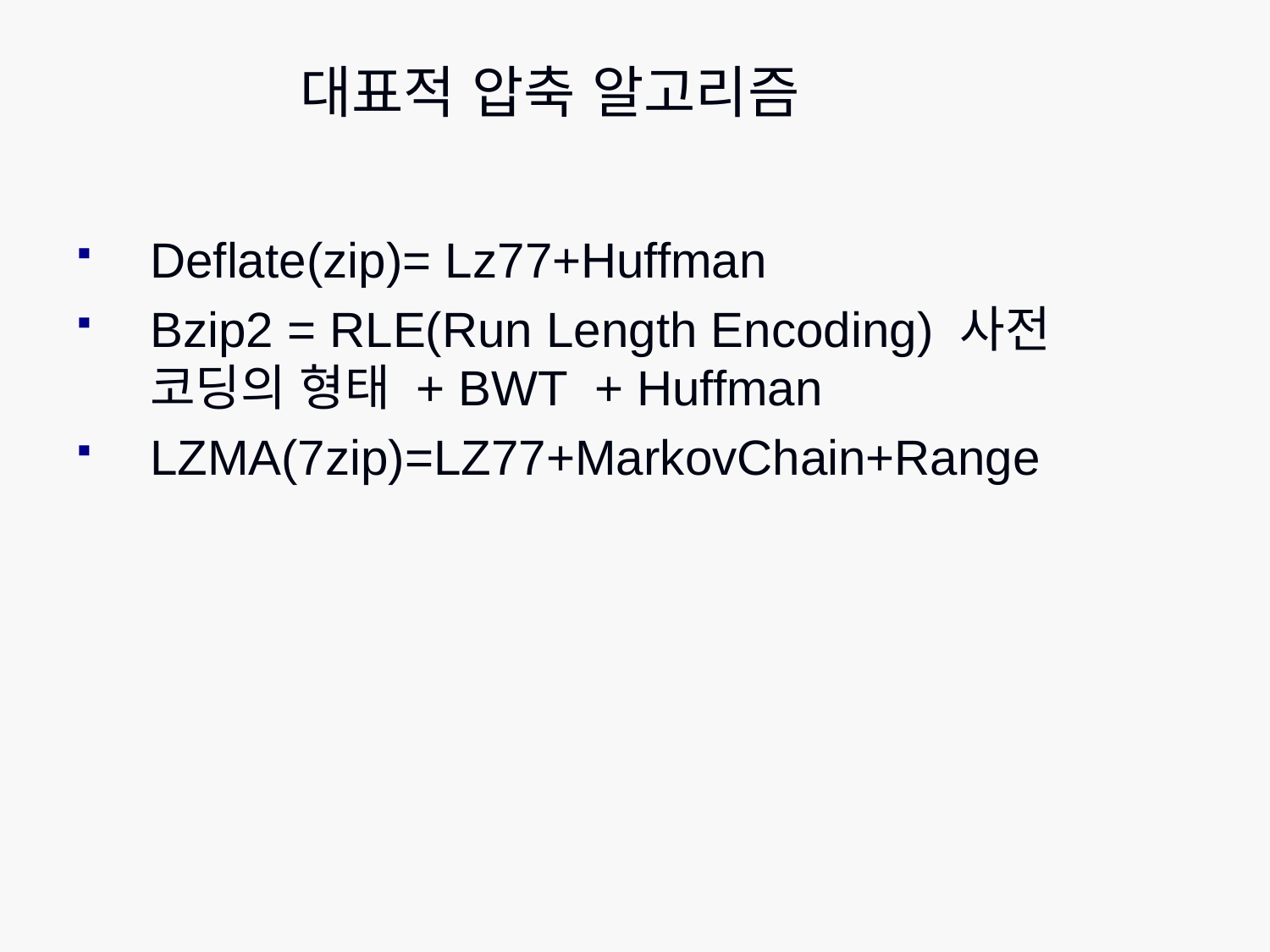

# 대표적 압축 알고리즘
Deflate(zip)= Lz77+Huffman
Bzip2 = RLE(Run Length Encoding) 사전 코딩의 형태 + BWT  + Huffman
LZMA(7zip)=LZ77+MarkovChain+Range